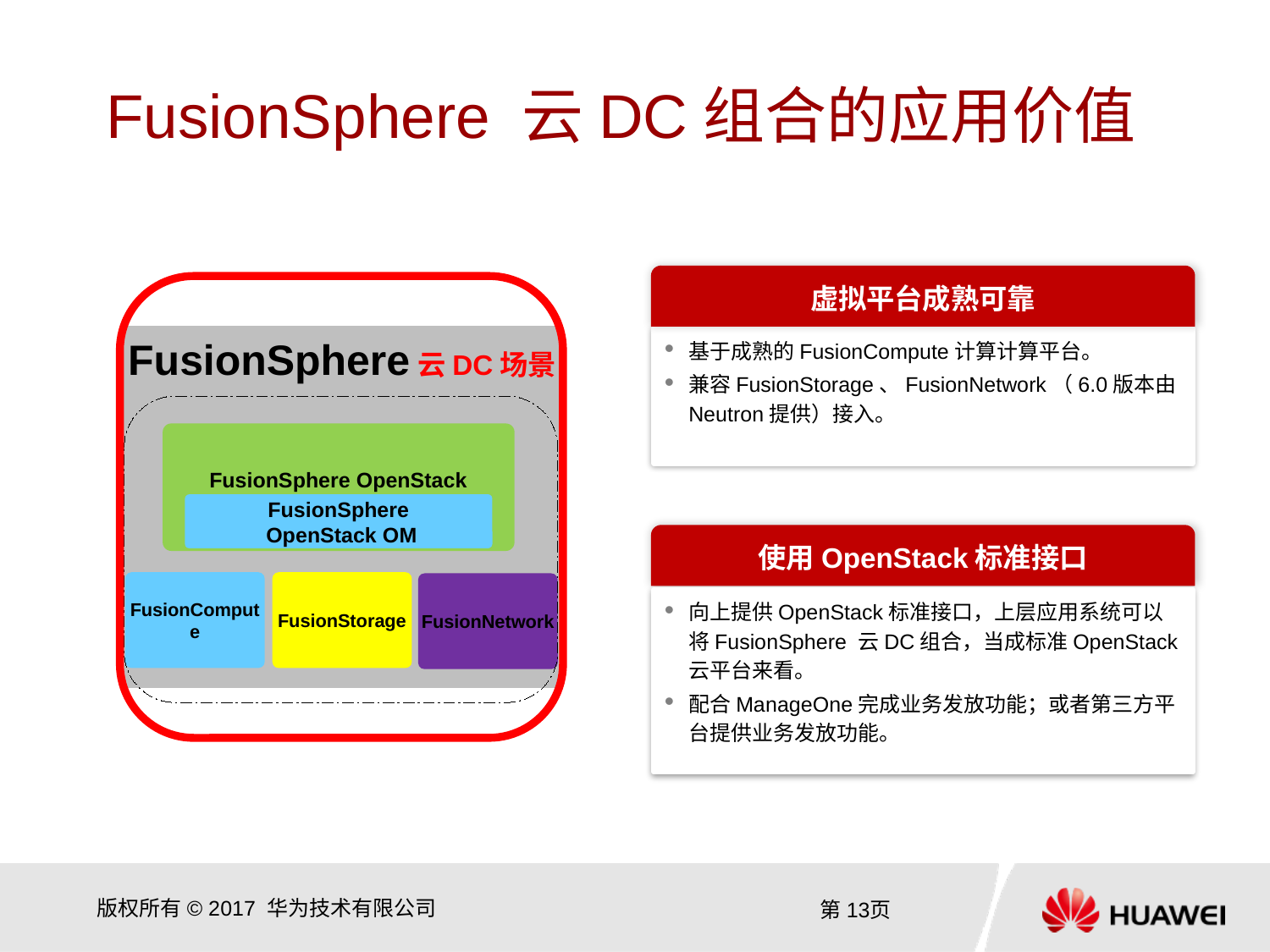

# FusionSphere 云DC组合的应用价值
虚拟平台成熟可靠
基于成熟的FusionCompute计算计算平台。
兼容FusionStorage、FusionNetwork（6.0版本由Neutron提供）接入。

FusionSphere
云DC场景
FusionSphere
 OpenStack OM

FusionSphere OpenStack

使用OpenStack标准接口
向上提供OpenStack标准接口，上层应用系统可以将FusionSphere 云DC组合，当成标准OpenStack云平台来看。
配合ManageOne完成业务发放功能；或者第三方平台提供业务发放功能。
FusionCompute
FusionStorage
FusionNetwork